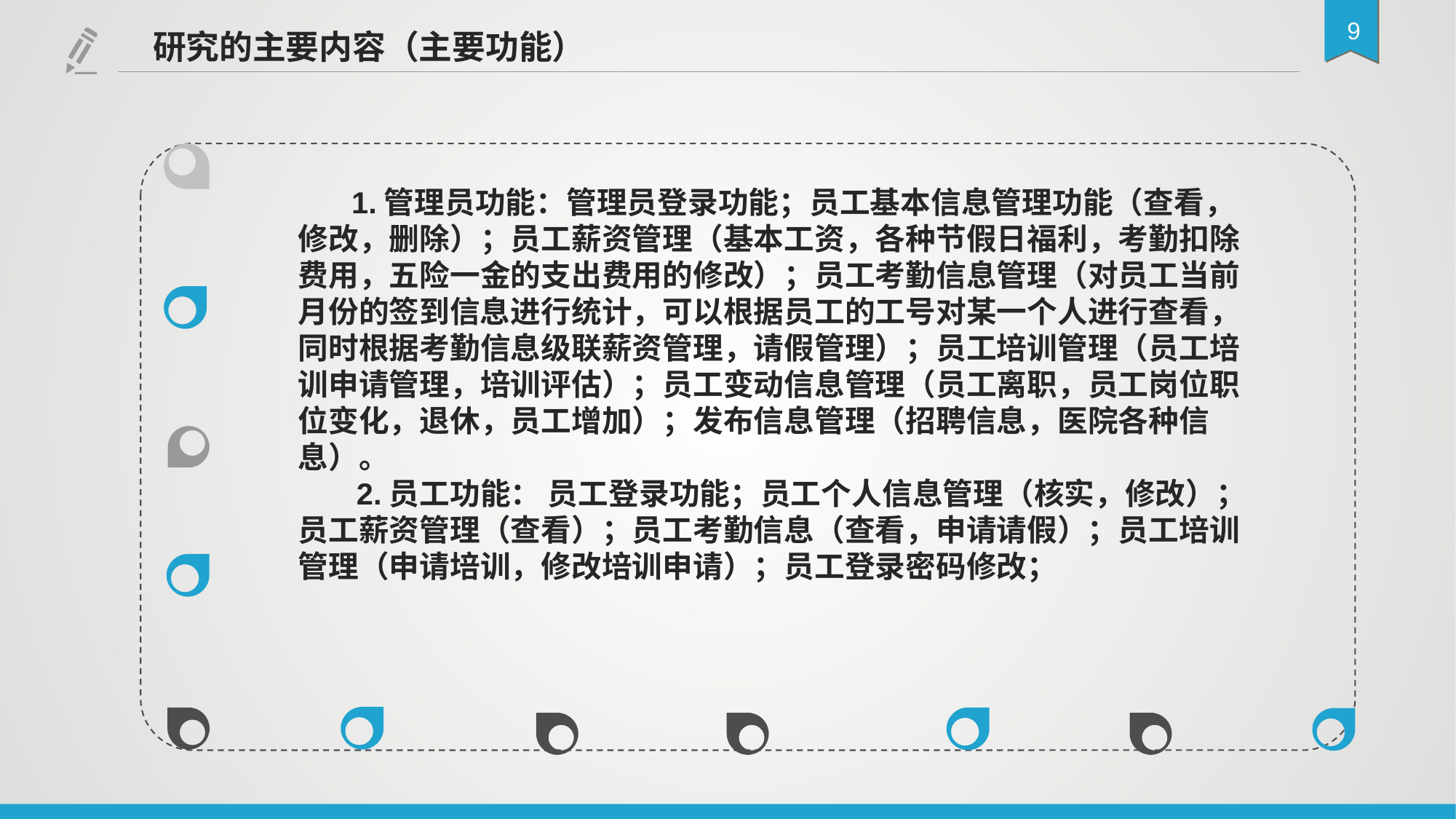

研究的主要内容（主要功能）

       1.管理员功能：管理员登录功能；员工基本信息管理功能（查看，修改，删除）；员工薪资管理（基本工资，各种节假日福利，考勤扣除费用，五险一金的支出费用的修改）；员工考勤信息管理（对员工当前月份的签到信息进行统计，可以根据员工的工号对某一个人进行查看，同时根据考勤信息级联薪资管理，请假管理）；员工培训管理（员工培训申请管理，培训评估）；员工变动信息管理（员工离职，员工岗位职位变化，退休，员工增加）；发布信息管理（招聘信息，医院各种信息）。
       2.员工功能： 员工登录功能；员工个人信息管理（核实，修改）；员工薪资管理（查看）；员工考勤信息（查看，申请请假）；员工培训管理（申请培训，修改培训申请）；员工登录密码修改；